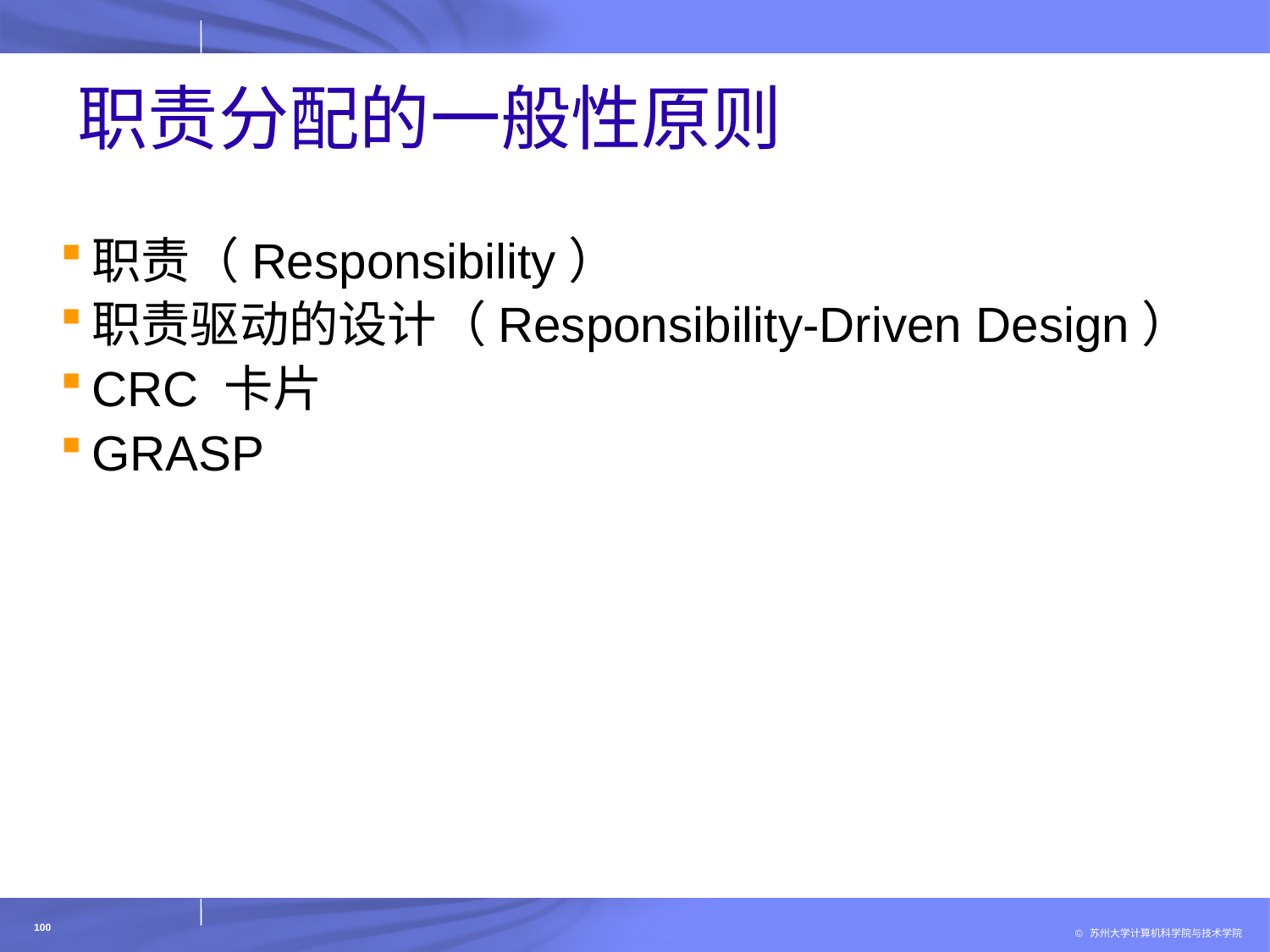

# 职责分配的一般性原则
职责（Responsibility）
职责驱动的设计（Responsibility-Driven Design）
CRC 卡片
GRASP
100